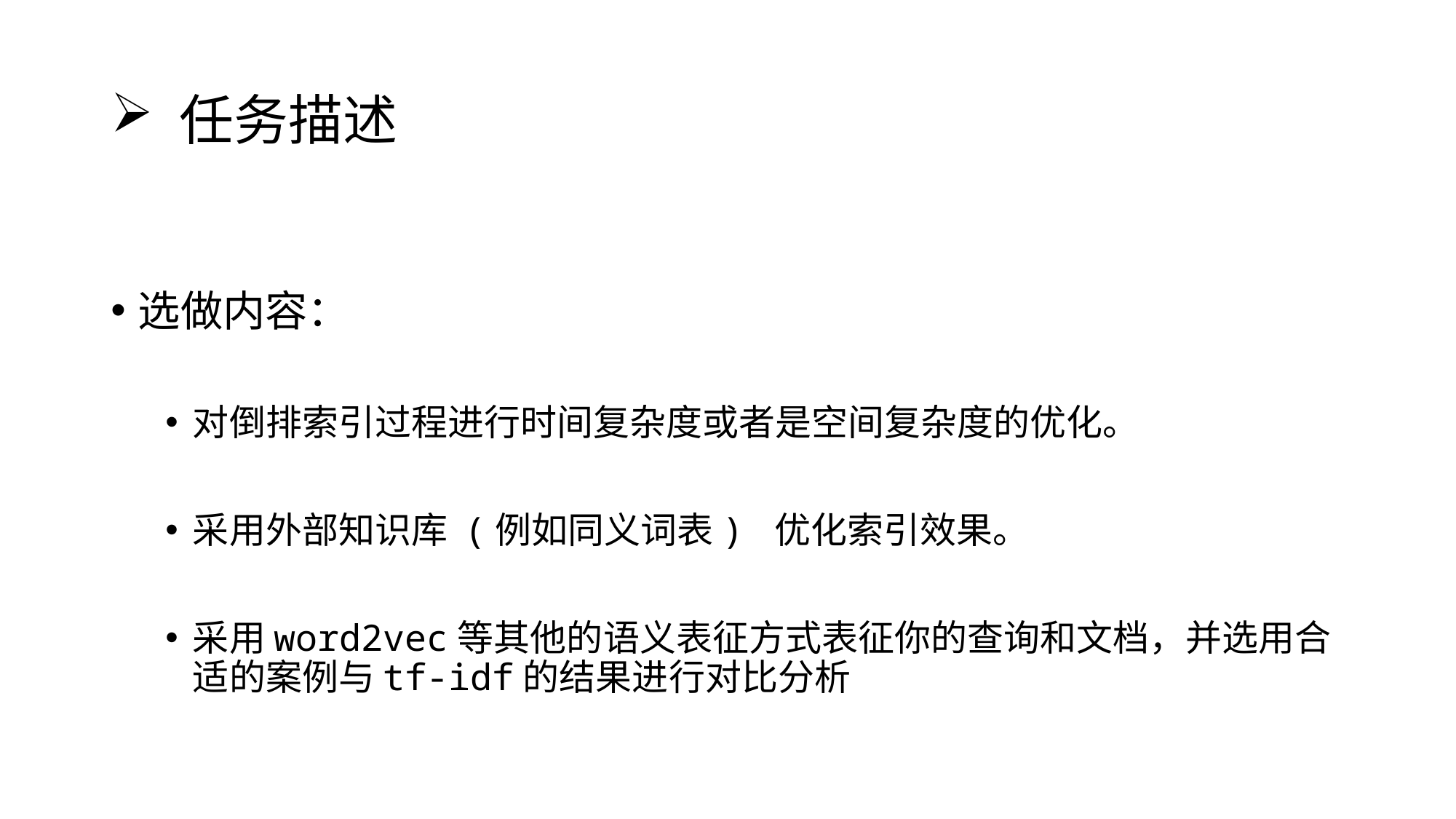

# 任务描述

选做内容：

对倒排索引过程进行时间复杂度或者是空间复杂度的优化。

采用外部知识库 (例如同义词表) 优化索引效果。

采用word2vec等其他的语义表征方式表征你的查询和文档，并选用合适的案例与tf-idf的结果进行对比分析